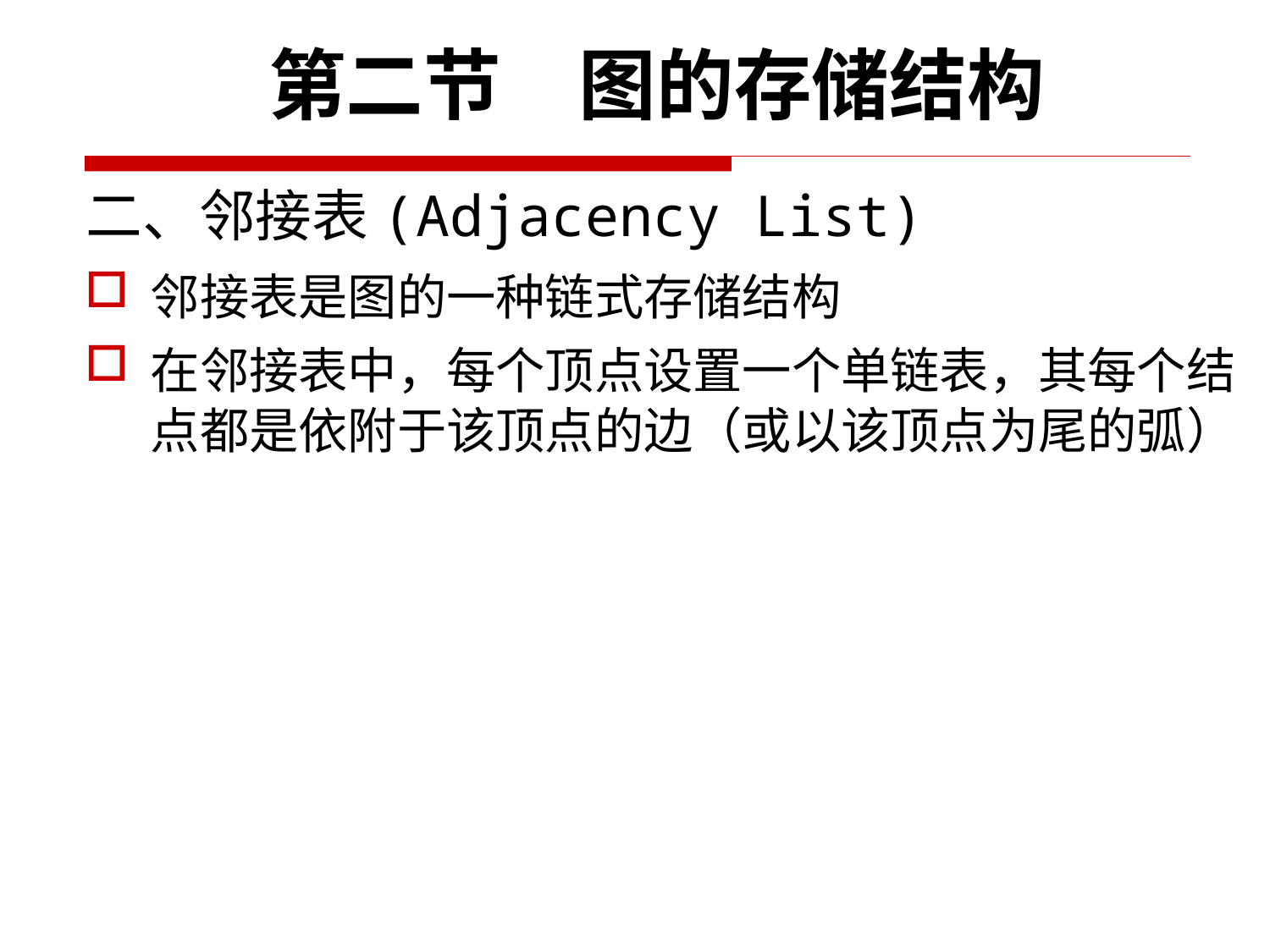

第二节　图的存储结构
# 二、邻接表(Adjacency List)
邻接表是图的一种链式存储结构
在邻接表中，每个顶点设置一个单链表，其每个结点都是依附于该顶点的边（或以该顶点为尾的弧）